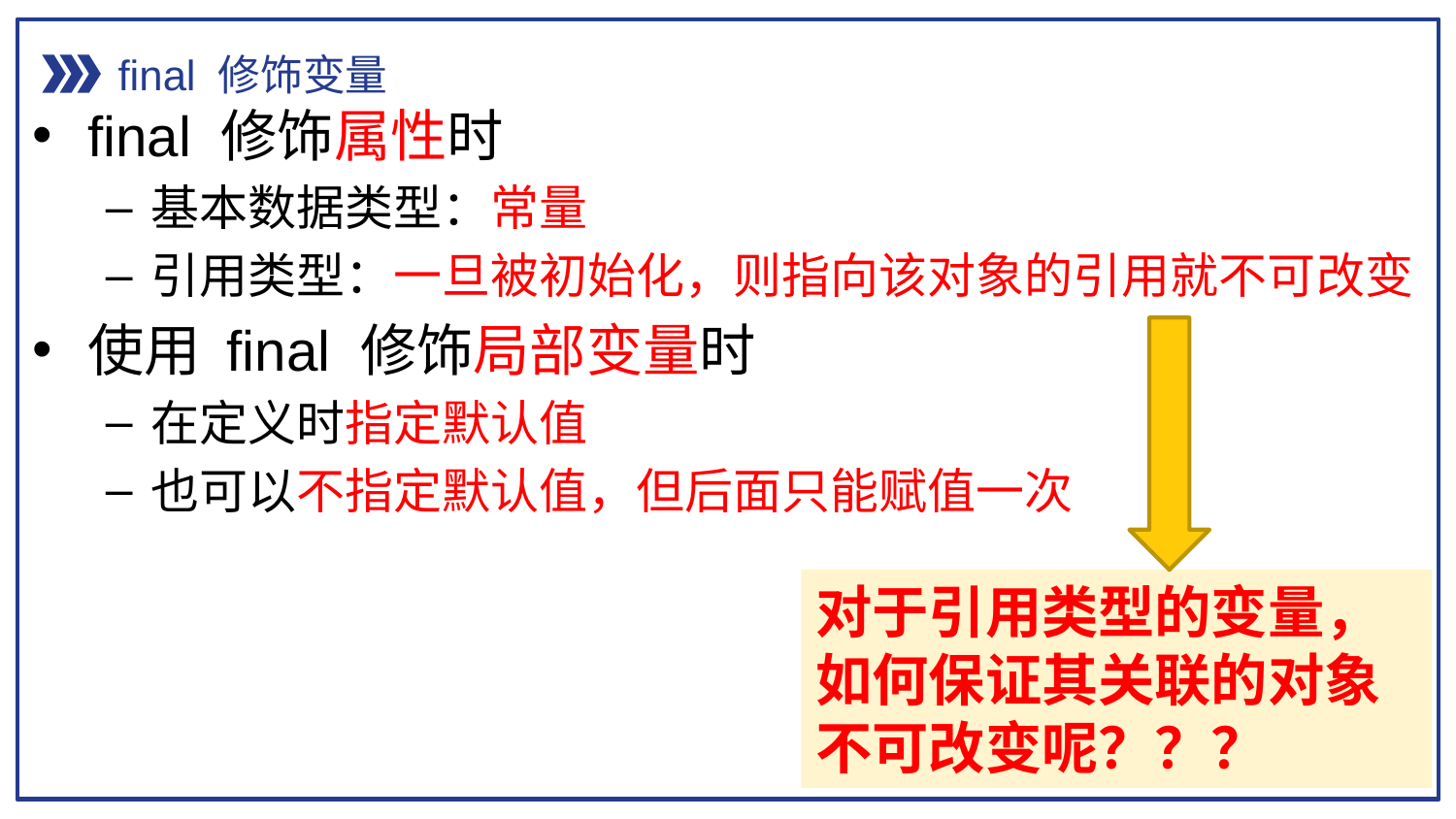

final 修饰变量

final 修饰属性时
基本数据类型：常量
引用类型：一旦被初始化，则指向该对象的引用就不可改变
使用 final 修饰局部变量时
在定义时指定默认值
也可以不指定默认值，但后面只能赋值一次

对于引用类型的变量，如何保证其关联的对象不可改变呢？？？